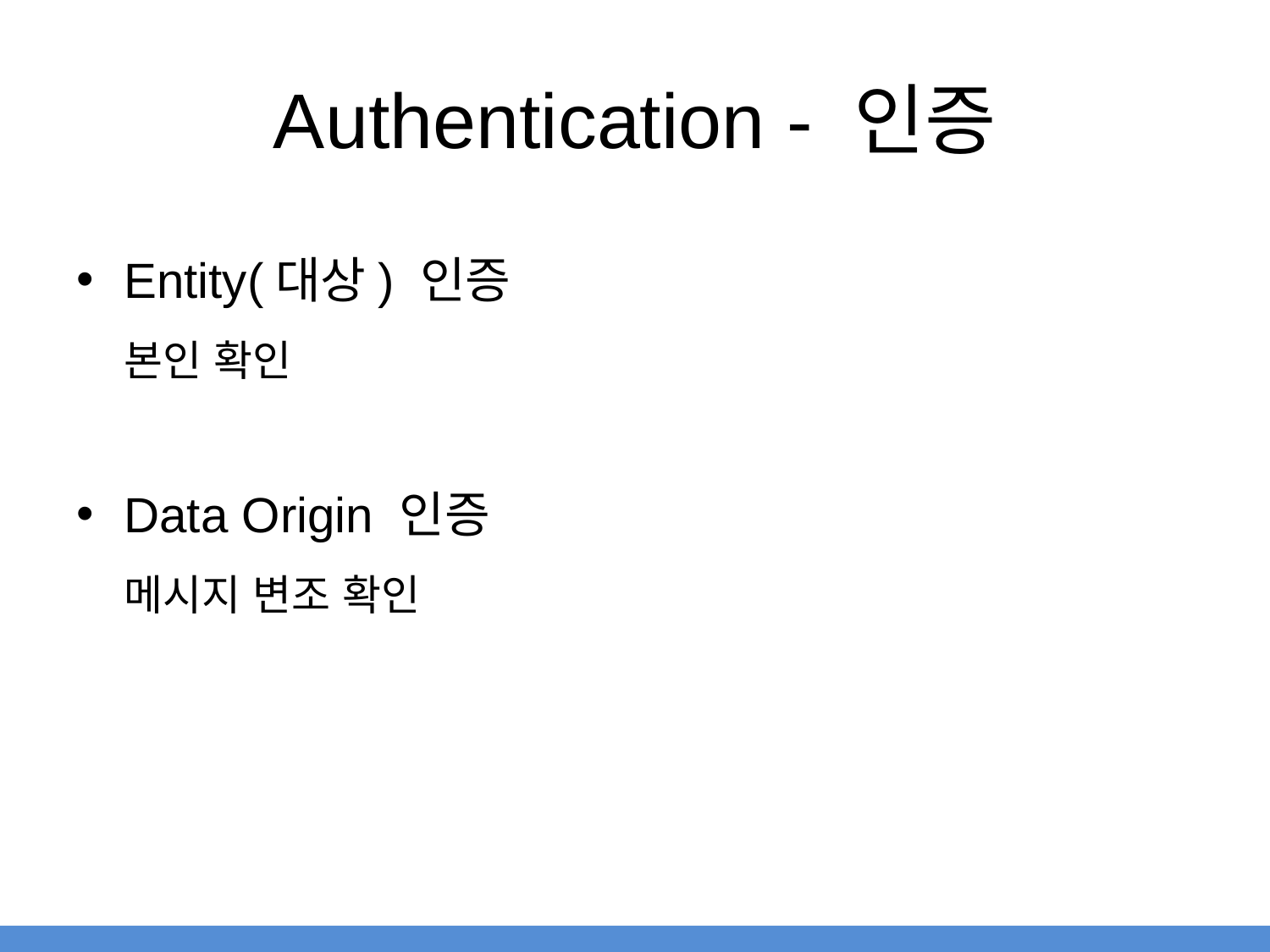

# Authentication - 인증
Entity(대상) 인증
본인 확인
Data Origin 인증
메시지 변조 확인